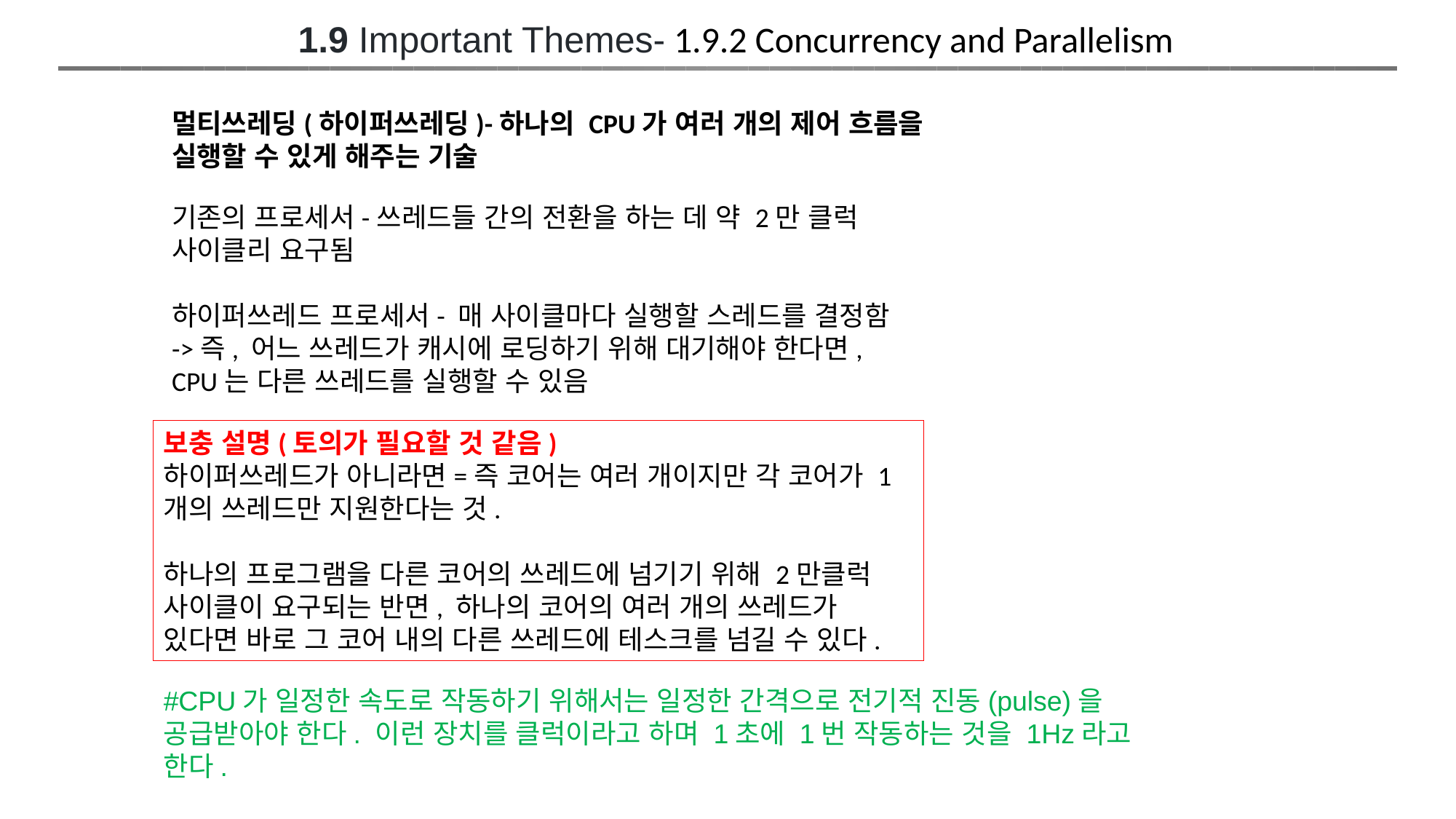

1.9 Important Themes- 1.9.2 Concurrency and Parallelism

멀티쓰레딩(하이퍼쓰레딩)-하나의 CPU가 여러 개의 제어 흐름을 실행할 수 있게 해주는 기술
기존의 프로세서-쓰레드들 간의 전환을 하는 데 약 2만 클럭 사이클리 요구됨

하이퍼쓰레드 프로세서- 매 사이클마다 실행할 스레드를 결정함->즉, 어느 쓰레드가 캐시에 로딩하기 위해 대기해야 한다면, CPU는 다른 쓰레드를 실행할 수 있음
보충 설명(토의가 필요할 것 같음)
하이퍼쓰레드가 아니라면=즉 코어는 여러 개이지만 각 코어가 1개의 쓰레드만 지원한다는 것.

하나의 프로그램을 다른 코어의 쓰레드에 넘기기 위해 2만클럭 사이클이 요구되는 반면, 하나의 코어의 여러 개의 쓰레드가 있다면 바로 그 코어 내의 다른 쓰레드에 테스크를 넘길 수 있다.
#CPU가 일정한 속도로 작동하기 위해서는 일정한 간격으로 전기적 진동(pulse)을 공급받아야 한다. 이런 장치를 클럭이라고 하며 1초에 1번 작동하는 것을 1Hz라고 한다.